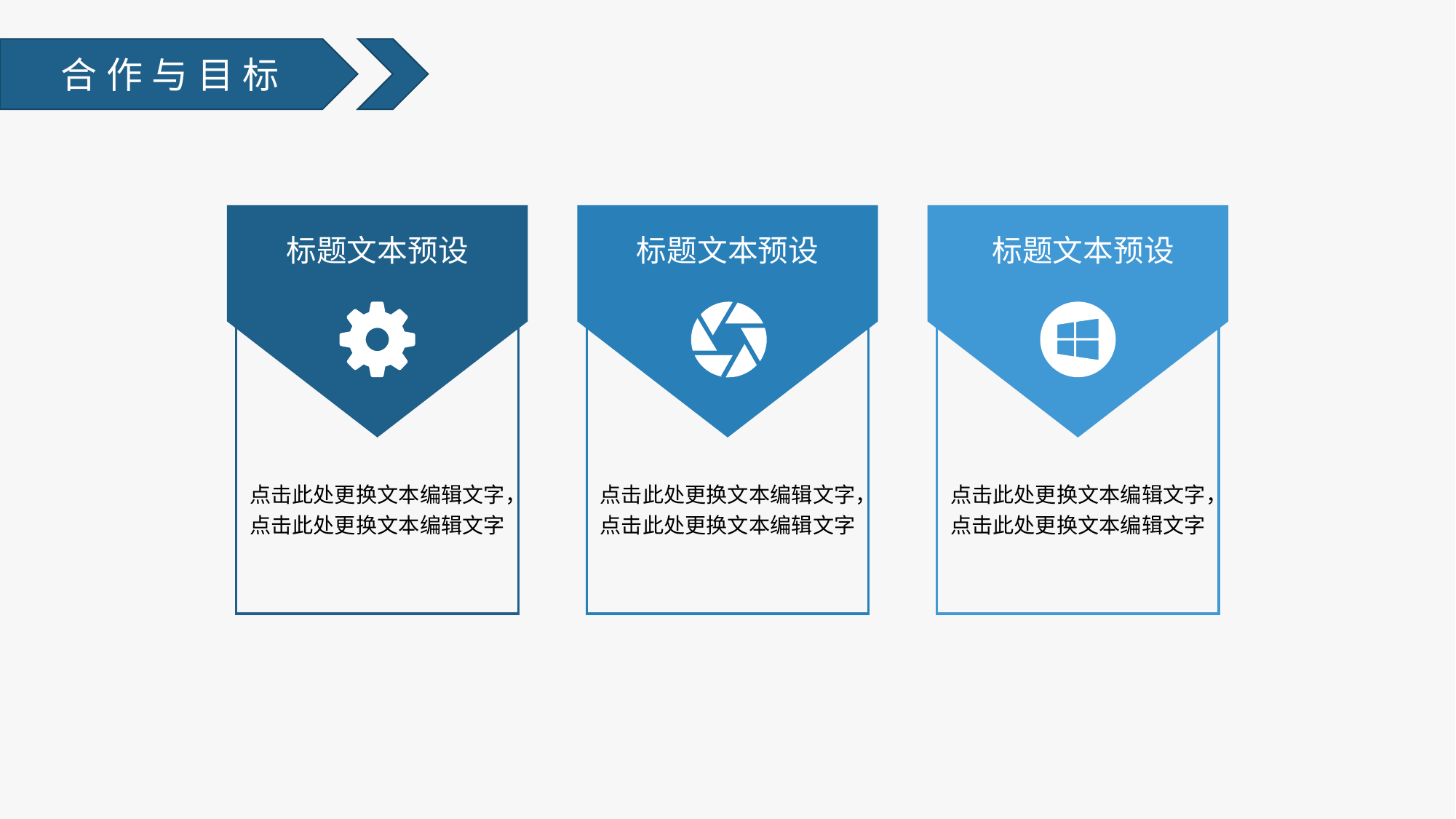

合作与目标

标题文本预设
标题文本预设
标题文本预设
点击此处更换文本编辑文字，点击此处更换文本编辑文字
点击此处更换文本编辑文字，点击此处更换文本编辑文字
点击此处更换文本编辑文字，点击此处更换文本编辑文字